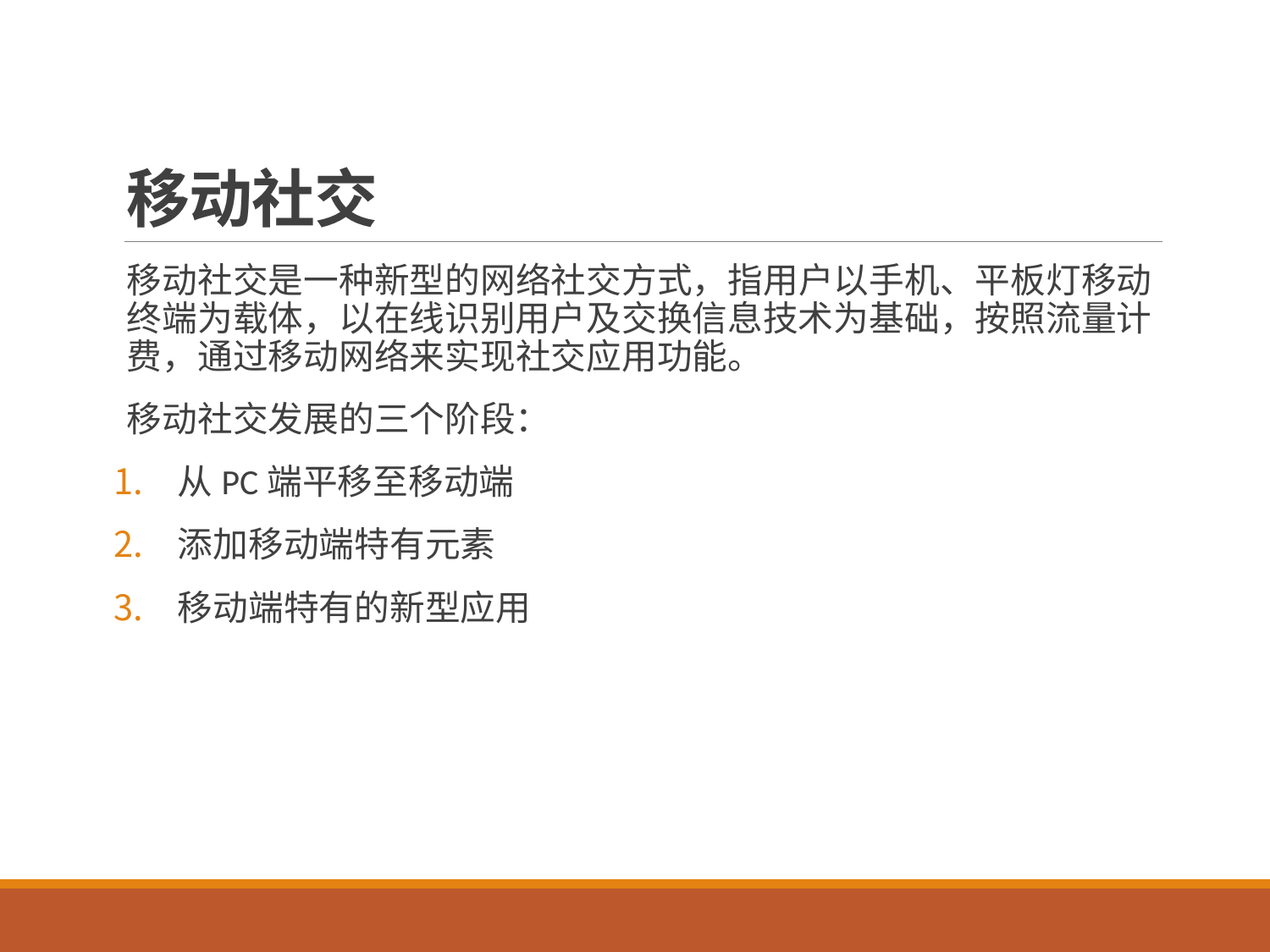

# 移动社交
移动社交是一种新型的网络社交方式，指用户以手机、平板灯移动终端为载体，以在线识别用户及交换信息技术为基础，按照流量计费，通过移动网络来实现社交应用功能。
移动社交发展的三个阶段：
从PC端平移至移动端
添加移动端特有元素
移动端特有的新型应用